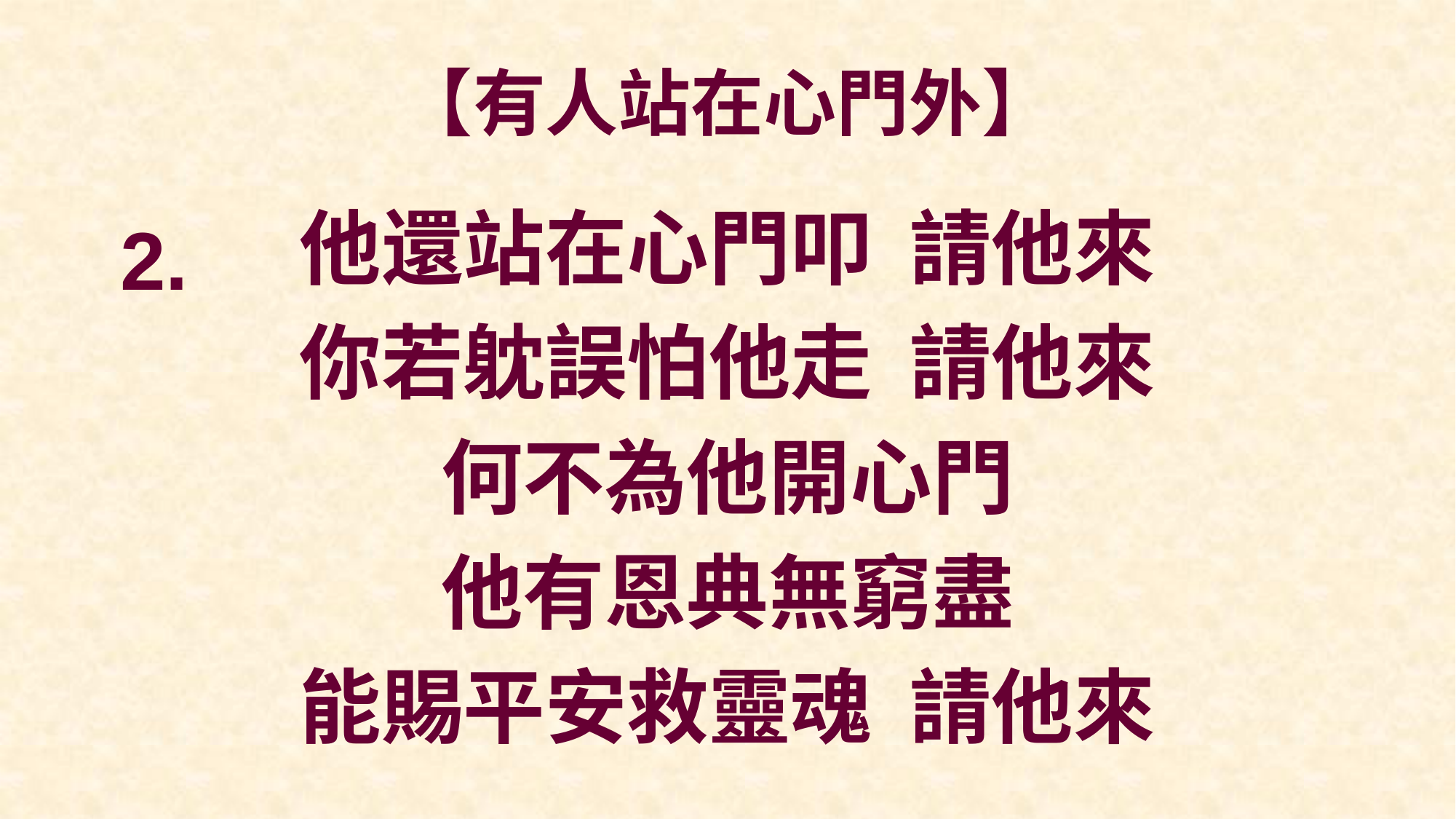

# 【有人站在心門外】
他還站在心門叩  請他來
你若躭誤怕他走  請他來
何不為他開心門
他有恩典無窮盡
能賜平安救靈魂  請他來
2.